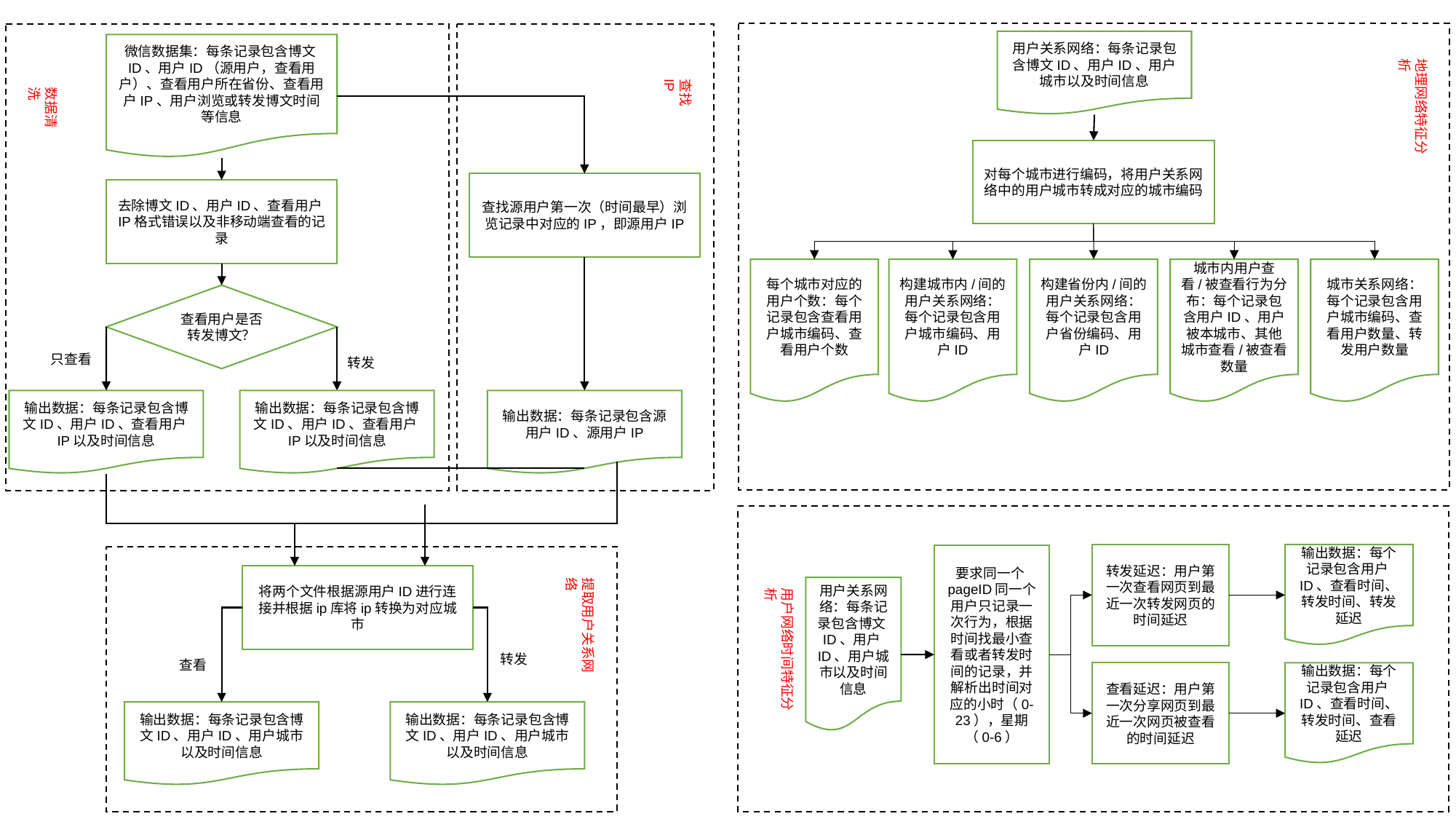

用户关系网络：每条记录包含博文ID、用户ID、用户城市以及时间信息
微信数据集：每条记录包含博文ID、用户ID（源用户，查看用户）、查看用户所在省份、查看用户IP、用户浏览或转发博文时间等信息
地理网络特征分析
查找IP
数据清洗
对每个城市进行编码，将用户关系网络中的用户城市转成对应的城市编码
查找源用户第一次（时间最早）浏览记录中对应的IP，即源用户IP
去除博文ID、用户ID、查看用户IP格式错误以及非移动端查看的记录
每个城市对应的用户个数：每个记录包含查看用户城市编码、查看用户个数
构建城市内/间的用户关系网络：每个记录包含用户城市编码、用户ID
构建省份内/间的用户关系网络：每个记录包含用户省份编码、用户ID
城市内用户查看/被查看行为分布：每个记录包含用户ID、用户被本城市、其他城市查看/被查看数量
城市关系网络：每个记录包含用户城市编码、查看用户数量、转发用户数量
查看用户是否转发博文？
只查看
转发
输出数据：每条记录包含源用户ID、源用户IP
输出数据：每条记录包含博文ID、用户ID、查看用户IP以及时间信息
输出数据：每条记录包含博文ID、用户ID、查看用户IP以及时间信息

转发延迟：用户第一次查看网页到最近一次转发网页的时间延迟
输出数据：每个记录包含用户ID、查看时间、转发时间、转发延迟
要求同一个pageID同一个用户只记录一次行为，根据时间找最小查看或者转发时间的记录，并解析出时间对应的小时（0-23），星期（0-6）

将两个文件根据源用户ID进行连接并根据ip库将ip转换为对应城市
提取用户关系网络
用户关系网络：每条记录包含博文ID、用户ID、用户城市以及时间信息
用户网络时间特征分析
转发
查看
查看延迟：用户第一次分享网页到最近一次网页被查看的时间延迟
输出数据：每个记录包含用户ID、查看时间、转发时间、查看延迟
输出数据：每条记录包含博文ID、用户ID、用户城市以及时间信息
输出数据：每条记录包含博文ID、用户ID、用户城市以及时间信息